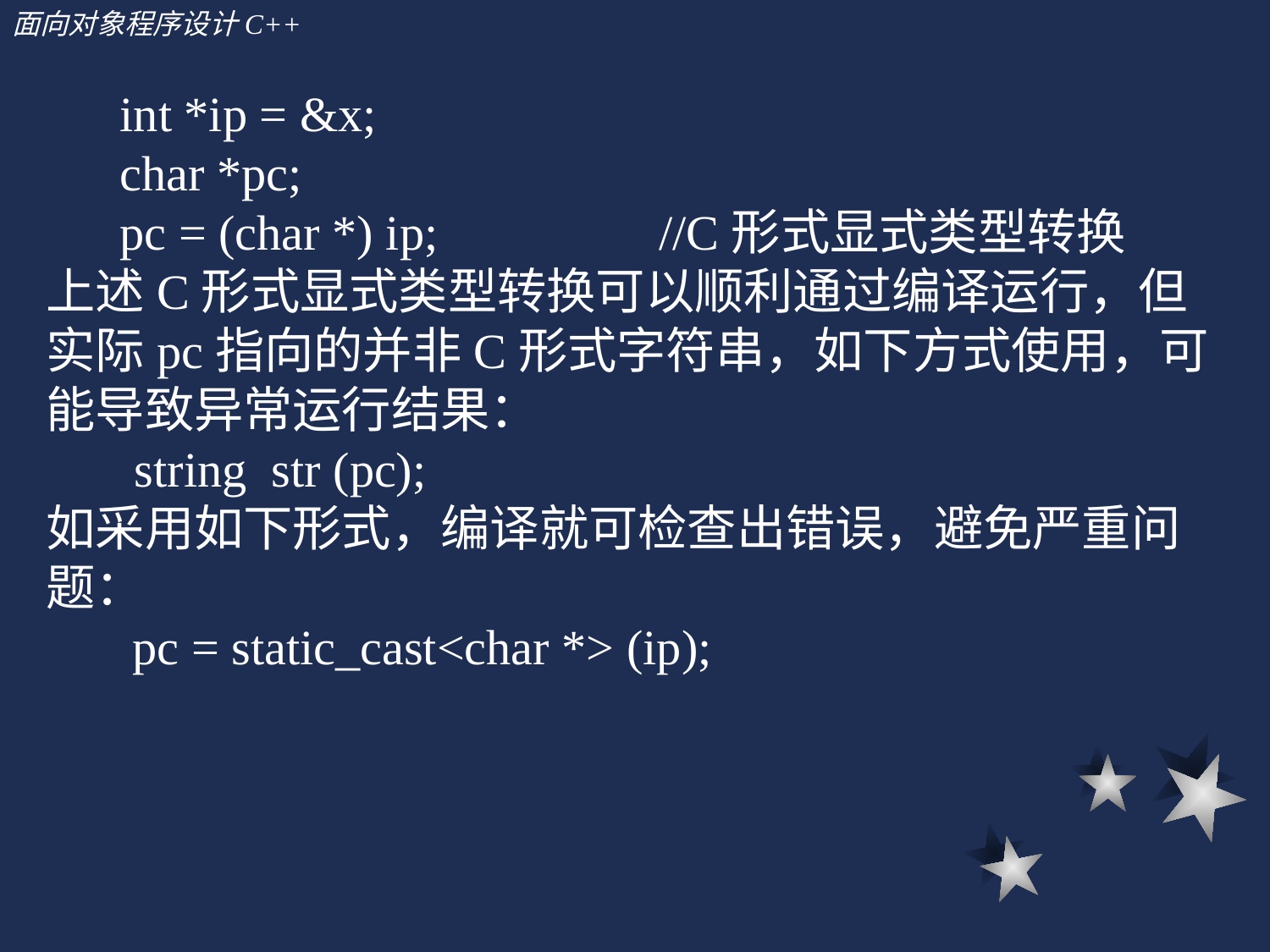

#
      int *ip = &x;
      char *pc;
      pc = (char *) ip;                  //C形式显式类型转换
上述C形式显式类型转换可以顺利通过编译运行，但实际pc指向的并非C形式字符串，如下方式使用，可能导致异常运行结果：
        string  str (pc);
如采用如下形式，编译就可检查出错误，避免严重问题：
        pc = static_cast<char *> (ip);